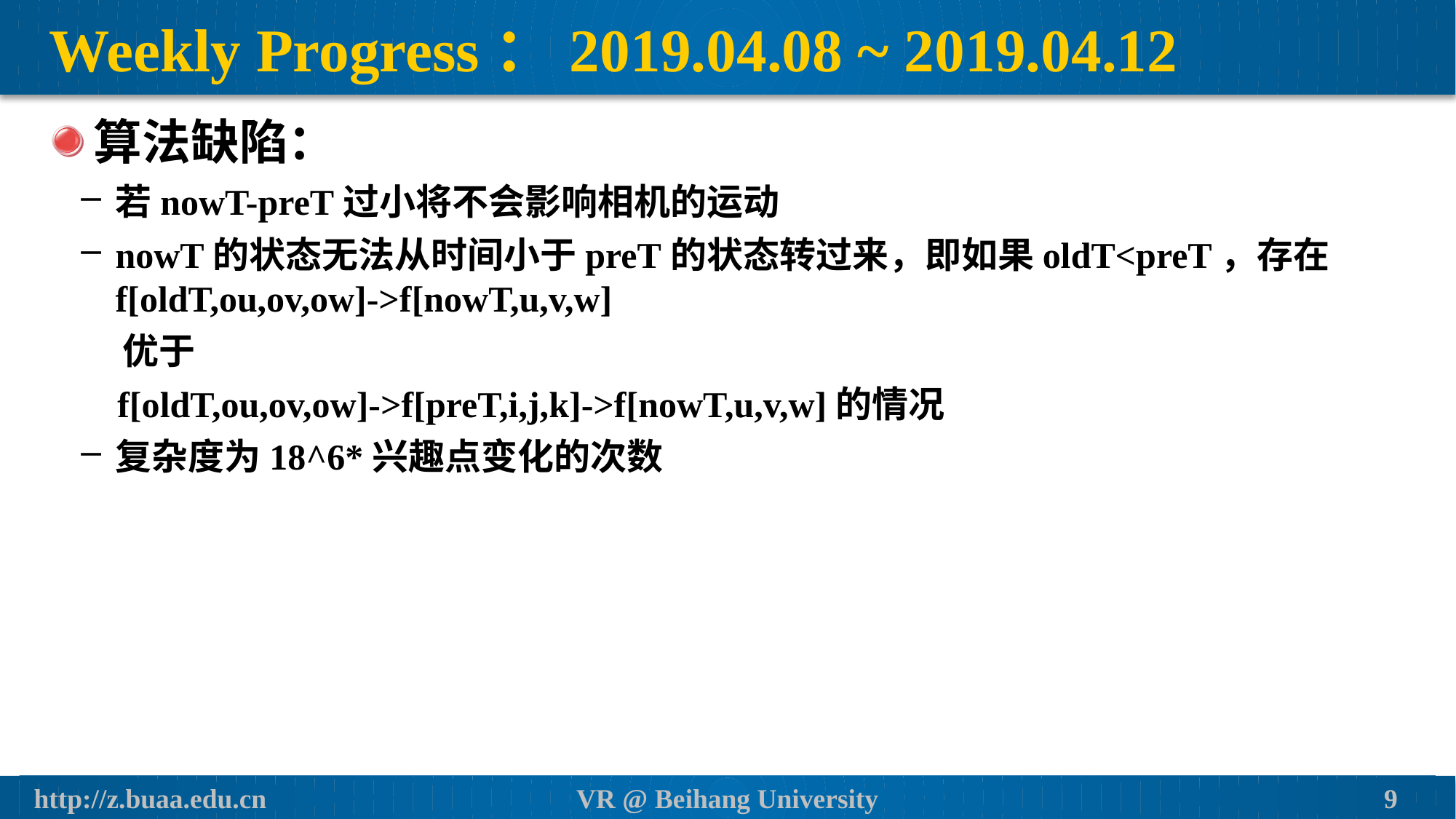

# Weekly Progress：2019.04.08 ~ 2019.04.12
算法缺陷：
若nowT-preT过小将不会影响相机的运动
nowT的状态无法从时间小于preT的状态转过来，即如果oldT<preT，存在f[oldT,ou,ov,ow]->f[nowT,u,v,w]
    优于
    f[oldT,ou,ov,ow]->f[preT,i,j,k]->f[nowT,u,v,w]的情况
复杂度为18^6*兴趣点变化的次数